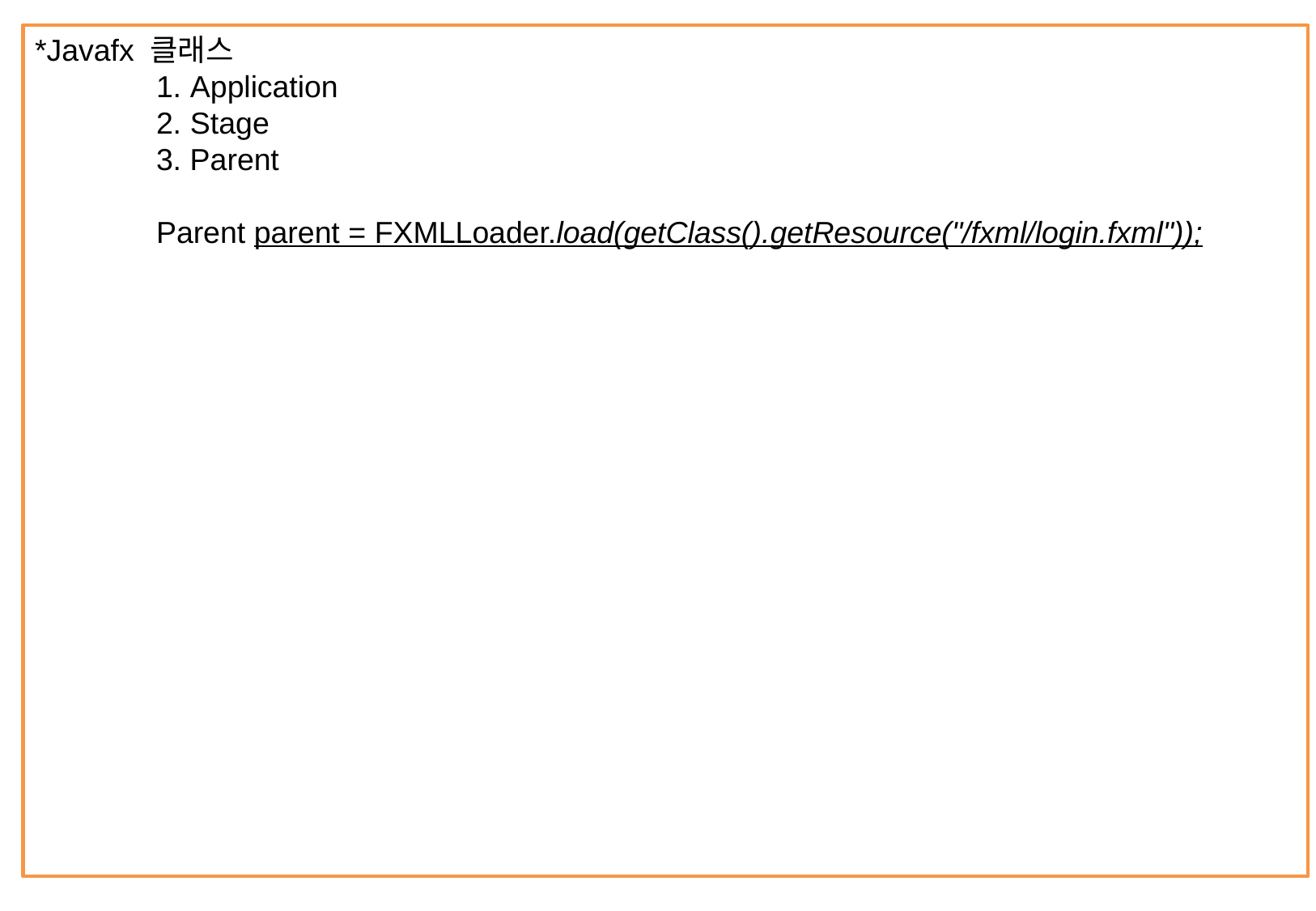

*Javafx 클래스
	1. Application
	2. Stage
	3. Parent

	Parent parent = FXMLLoader.load(getClass().getResource("/fxml/login.fxml"));